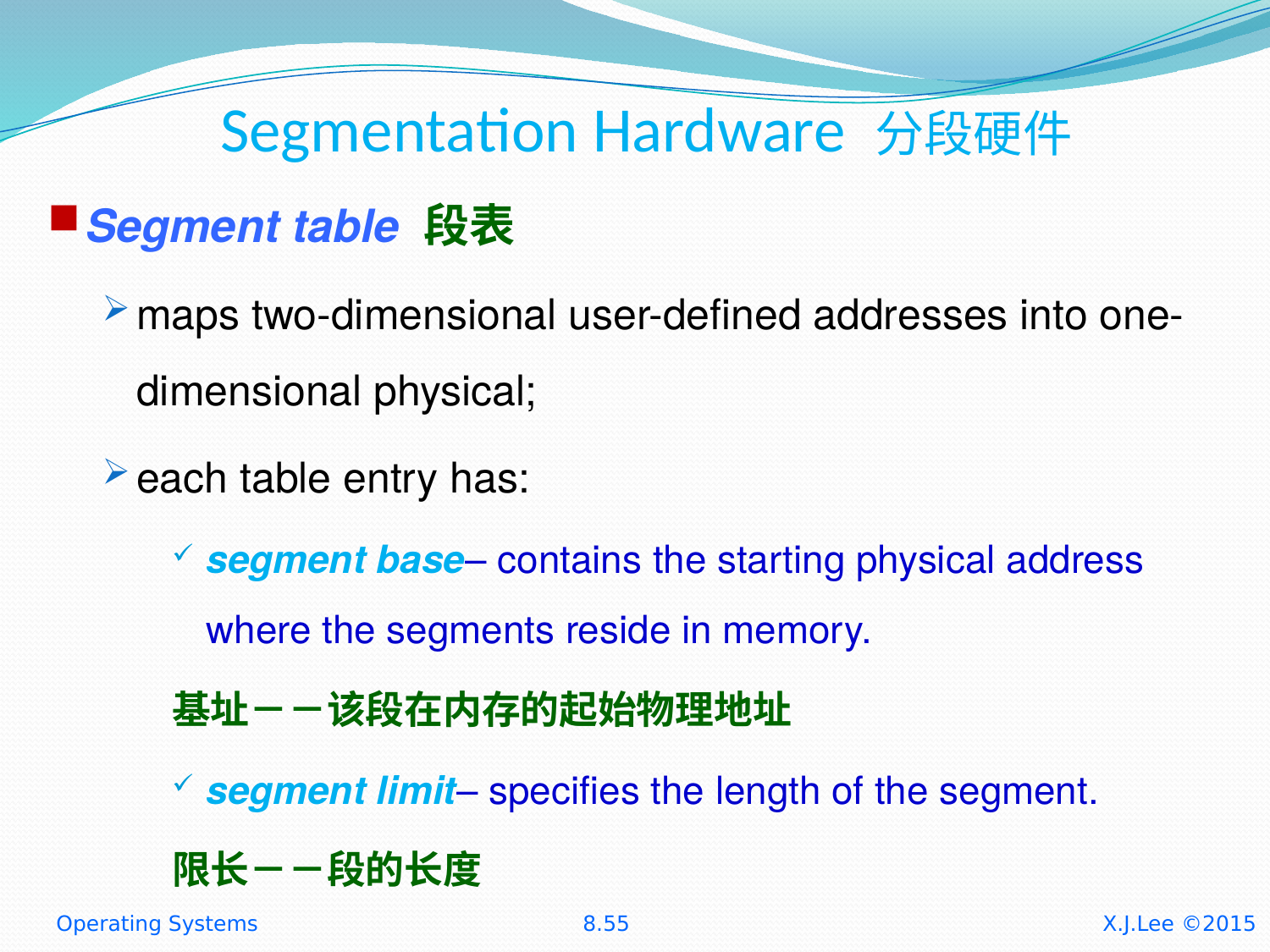

# Segmentation Hardware 分段硬件
Segment table 段表
maps two-dimensional user-defined addresses into one-dimensional physical;
each table entry has:
segment base– contains the starting physical address where the segments reside in memory.
基址－－该段在内存的起始物理地址
segment limit– specifies the length of the segment.
限长－－段的长度
Operating Systems
8.55
X.J.Lee ©2015